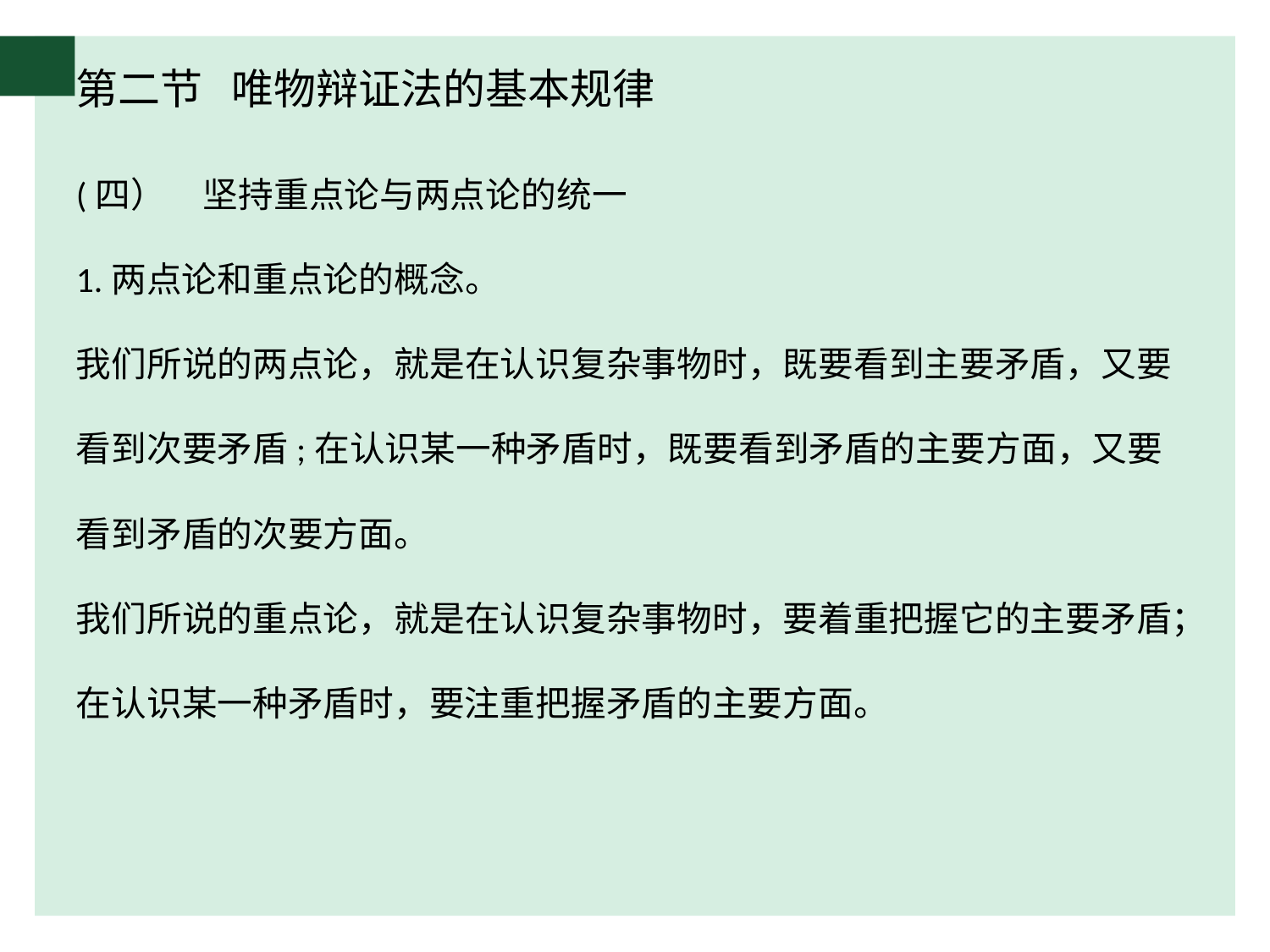

# 第二节   唯物辩证法的基本规律
(四）	坚持重点论与两点论的统一
1.两点论和重点论的概念。
我们所说的两点论，就是在认识复杂事物时，既要看到主要矛盾，又要看到次要矛盾;在认识某一种矛盾时，既要看到矛盾的主要方面，又要看到矛盾的次要方面。
我们所说的重点论，就是在认识复杂事物时，要着重把握它的主要矛盾；在认识某一种矛盾时，要注重把握矛盾的主要方面。